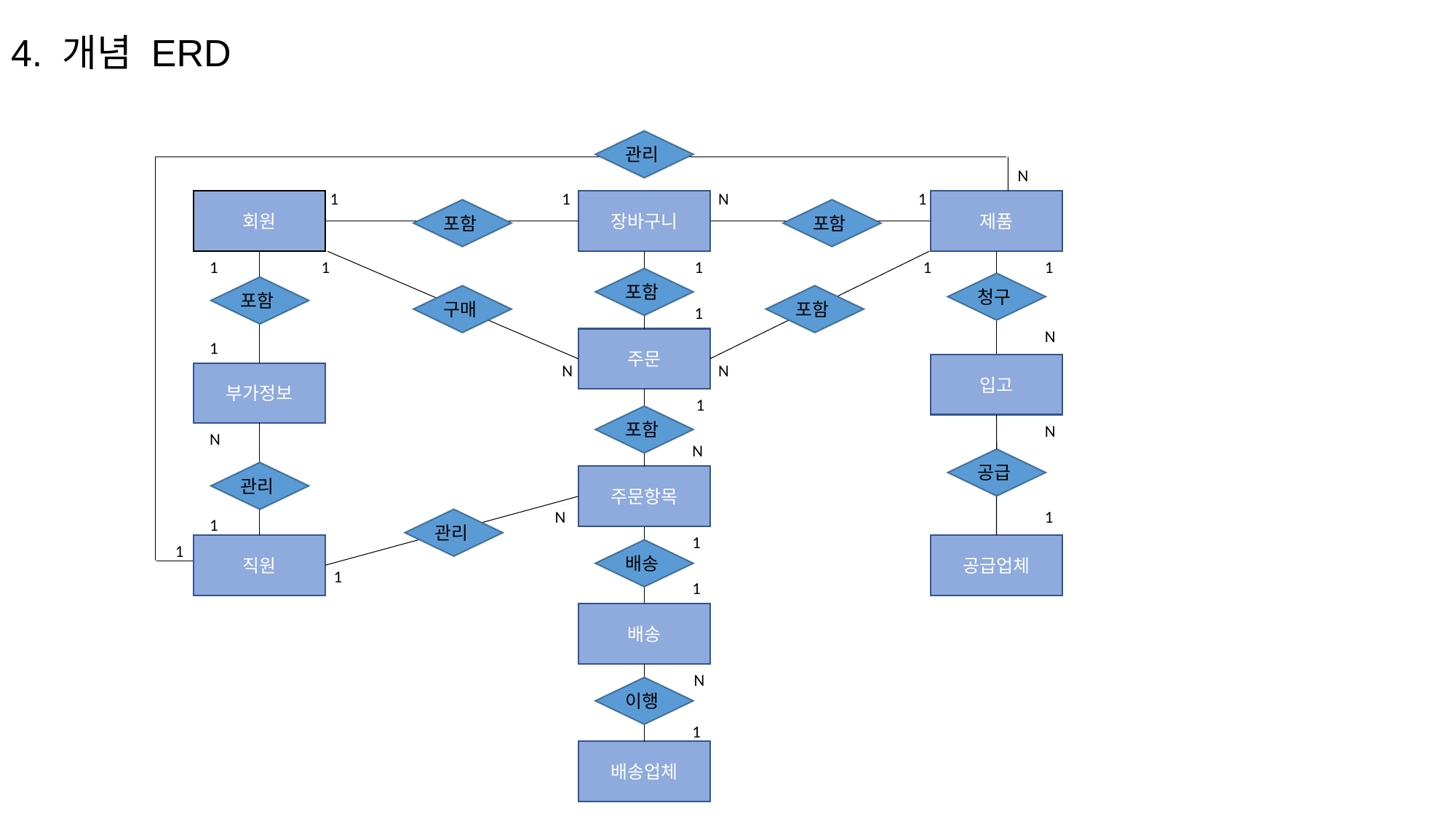

# 4. 개념 ERD

관리
N
1
1
N
1
회원
장바구니
제품

포함

포함
1
1
1
1
1

포함

청구

포함

구매

포함
1
N
주문
1
N
N
입고
부가정보
1

포함
N
N
N

공급

관리
주문항목
N
1
1

관리
1
1
직원
공급업체

배송
1
1
배송
N

이행
1
배송업체